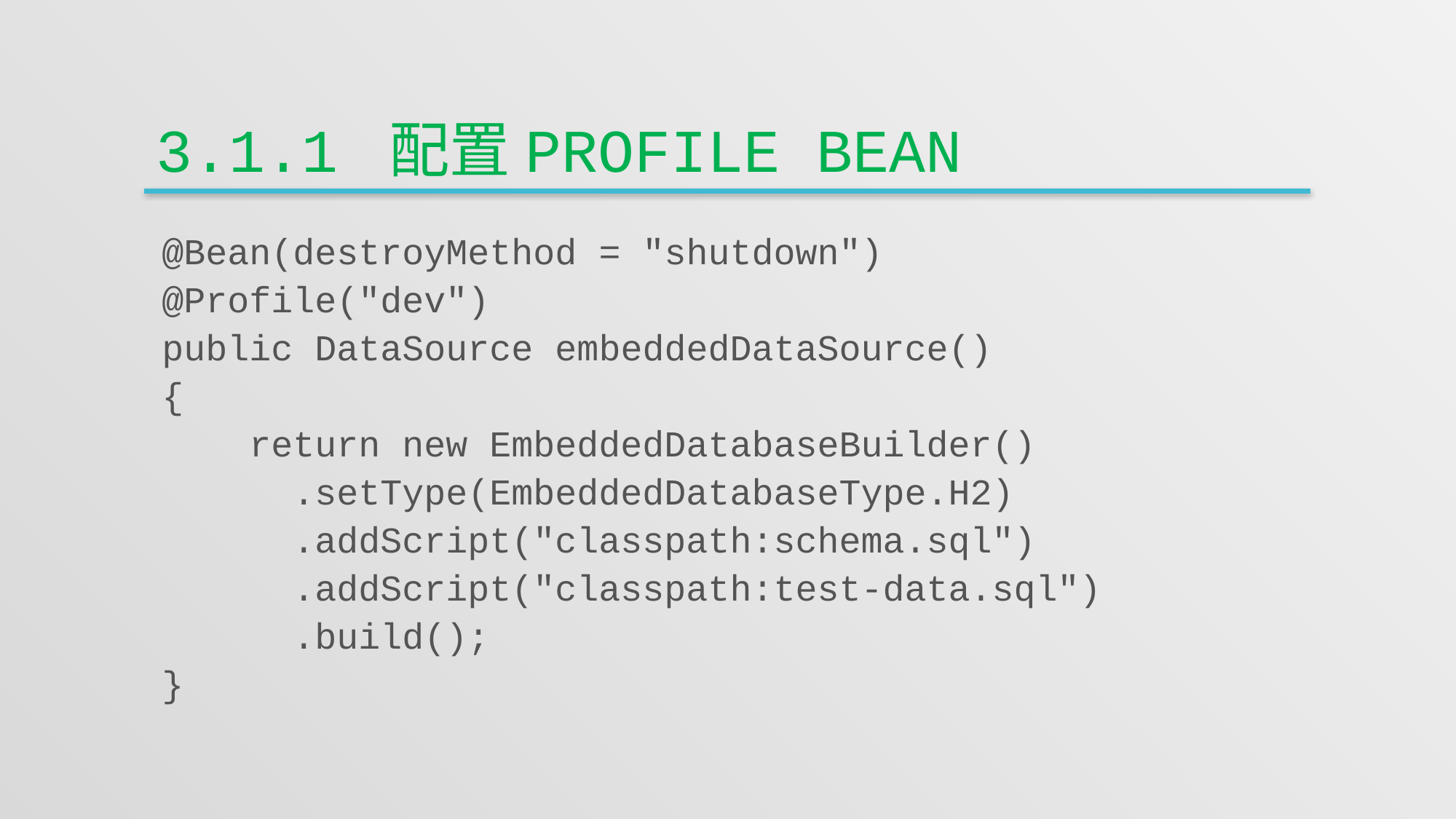

# 3.1.1 配置profile bean
@Bean(destroyMethod = "shutdown")
@Profile("dev")
public DataSource embeddedDataSource()
{
    return new EmbeddedDatabaseBuilder()
      .setType(EmbeddedDatabaseType.H2)
      .addScript("classpath:schema.sql")
      .addScript("classpath:test-data.sql")
      .build();
}